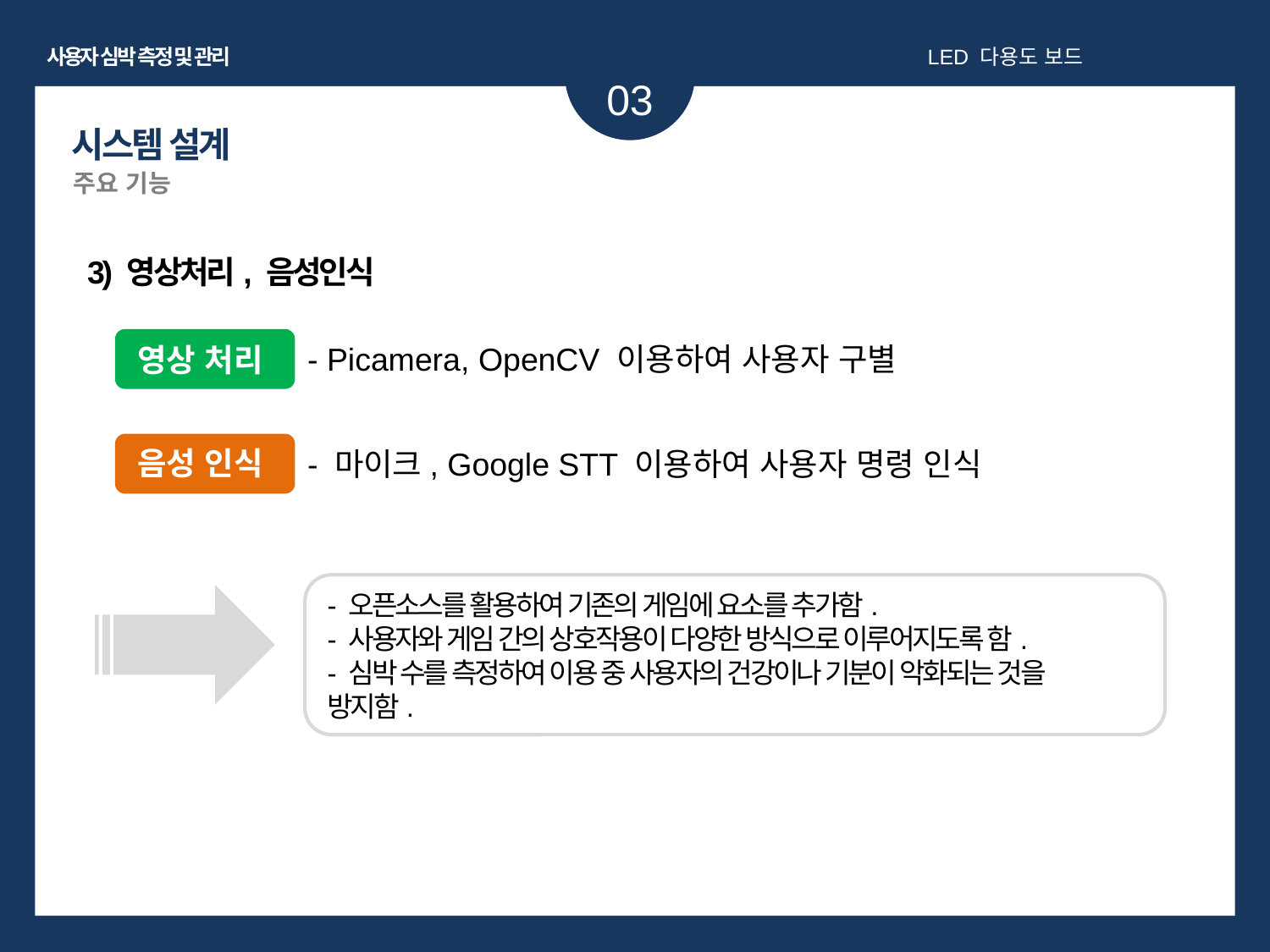

사용자 심박 측정 및 관리
LED 다용도 보드
03

시스템 설계
주요 기능
3) 영상처리, 음성인식

- Picamera, OpenCV 이용하여 사용자 구별
영상 처리

음성 인식
- 마이크, Google STT 이용하여 사용자 명령 인식

- 오픈소스를 활용하여 기존의 게임에 요소를 추가함.
- 사용자와 게임 간의 상호작용이 다양한 방식으로 이루어지도록 함.
- 심박 수를 측정하여 이용 중 사용자의 건강이나 기분이 악화되는 것을 방지함.